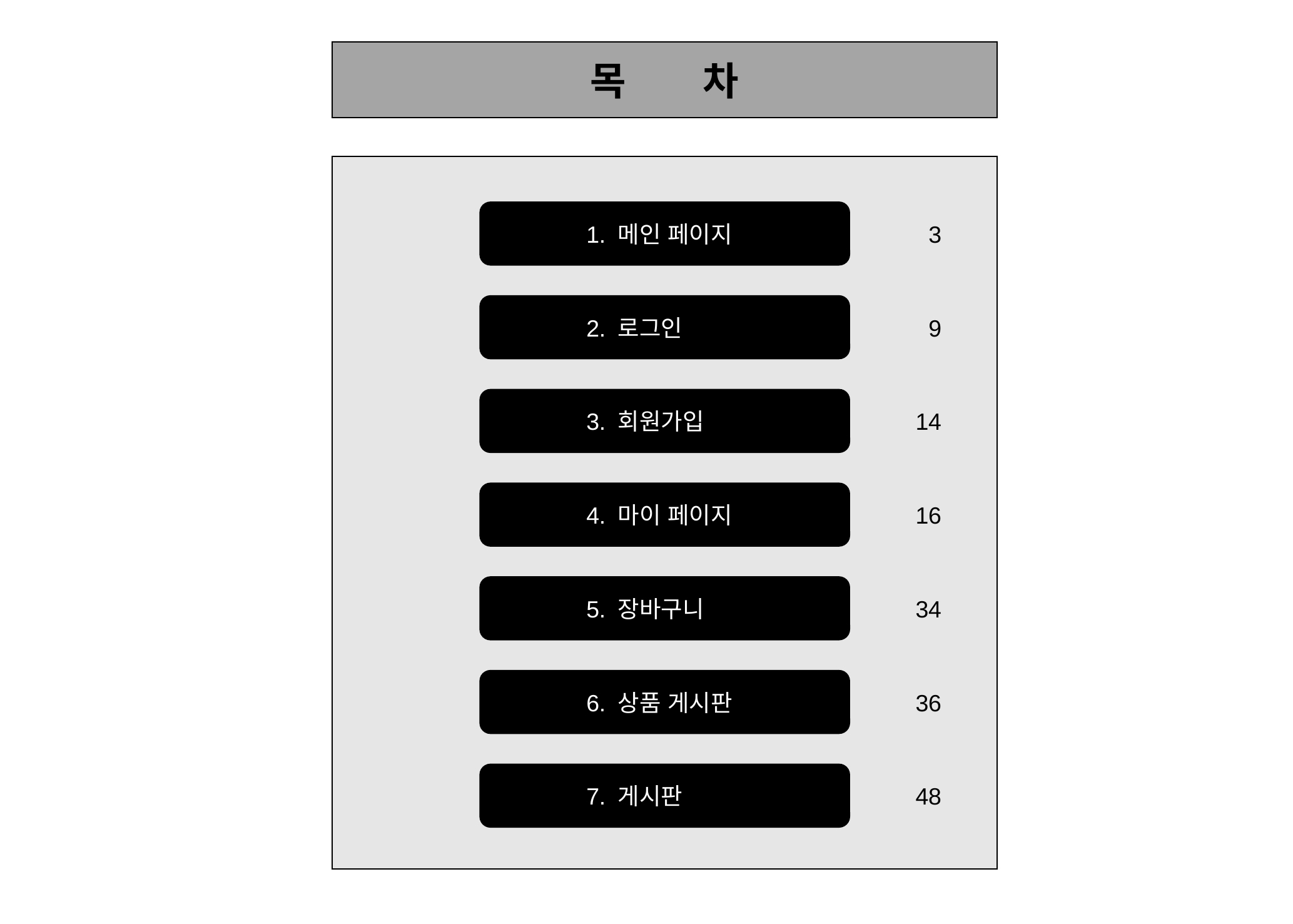

목       차

	1. 메인 페이지
3
	2. 로그인
9
	3. 회원가입
14
	4. 마이 페이지
16
	5. 장바구니
34
	6. 상품 게시판
36
	7. 게시판
48